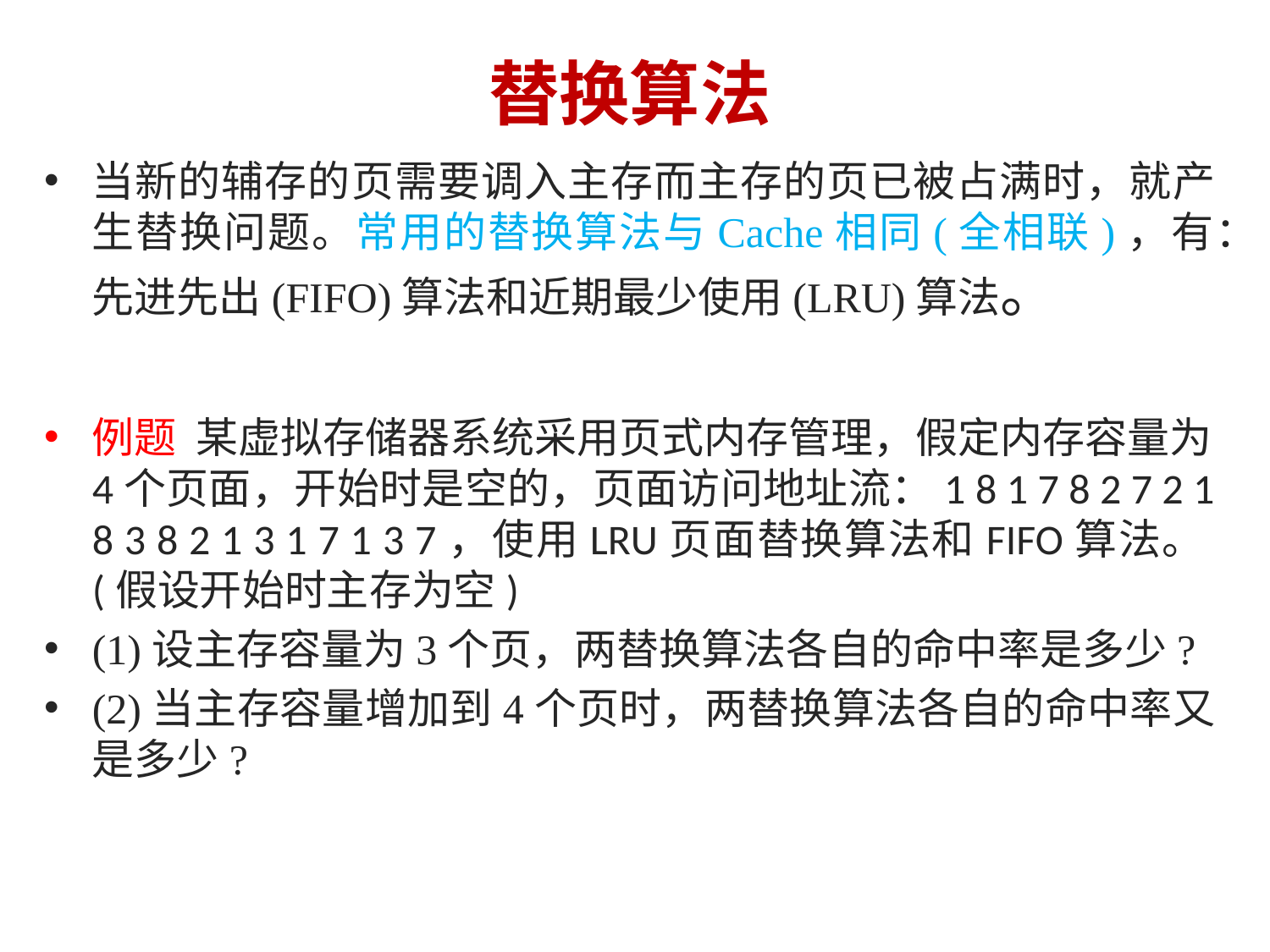

替换算法
当新的辅存的页需要调入主存而主存的页已被占满时，就产生替换问题。常用的替换算法与Cache相同(全相联)，有：先进先出(FIFO)算法和近期最少使用(LRU)算法。

例题  某虚拟存储器系统采用页式内存管理，假定内存容量为4个页面，开始时是空的，页面访问地址流：1 8 1 7 8 2 7 2 1 8 3 8 2 1 3 1 7 1 3 7，使用LRU页面替换算法和FIFO算法。(假设开始时主存为空)
(1)设主存容量为3个页，两替换算法各自的命中率是多少?
(2)当主存容量增加到4个页时，两替换算法各自的命中率又是多少?